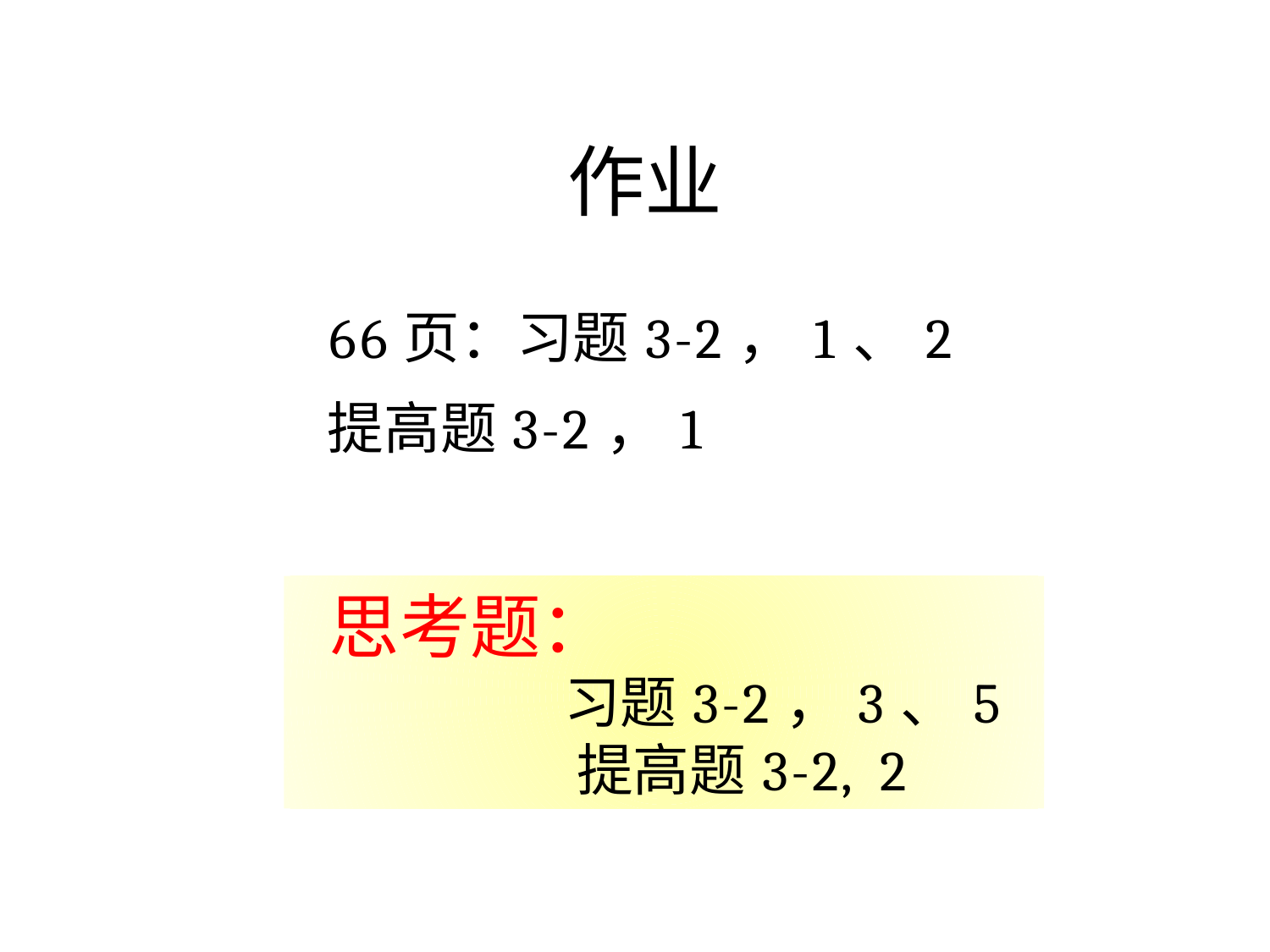

作业
66页：习题3-2，1、2
提高题3-2，1
 思考题：
                    习题3-2，3、5
                     提高题3-2,  2